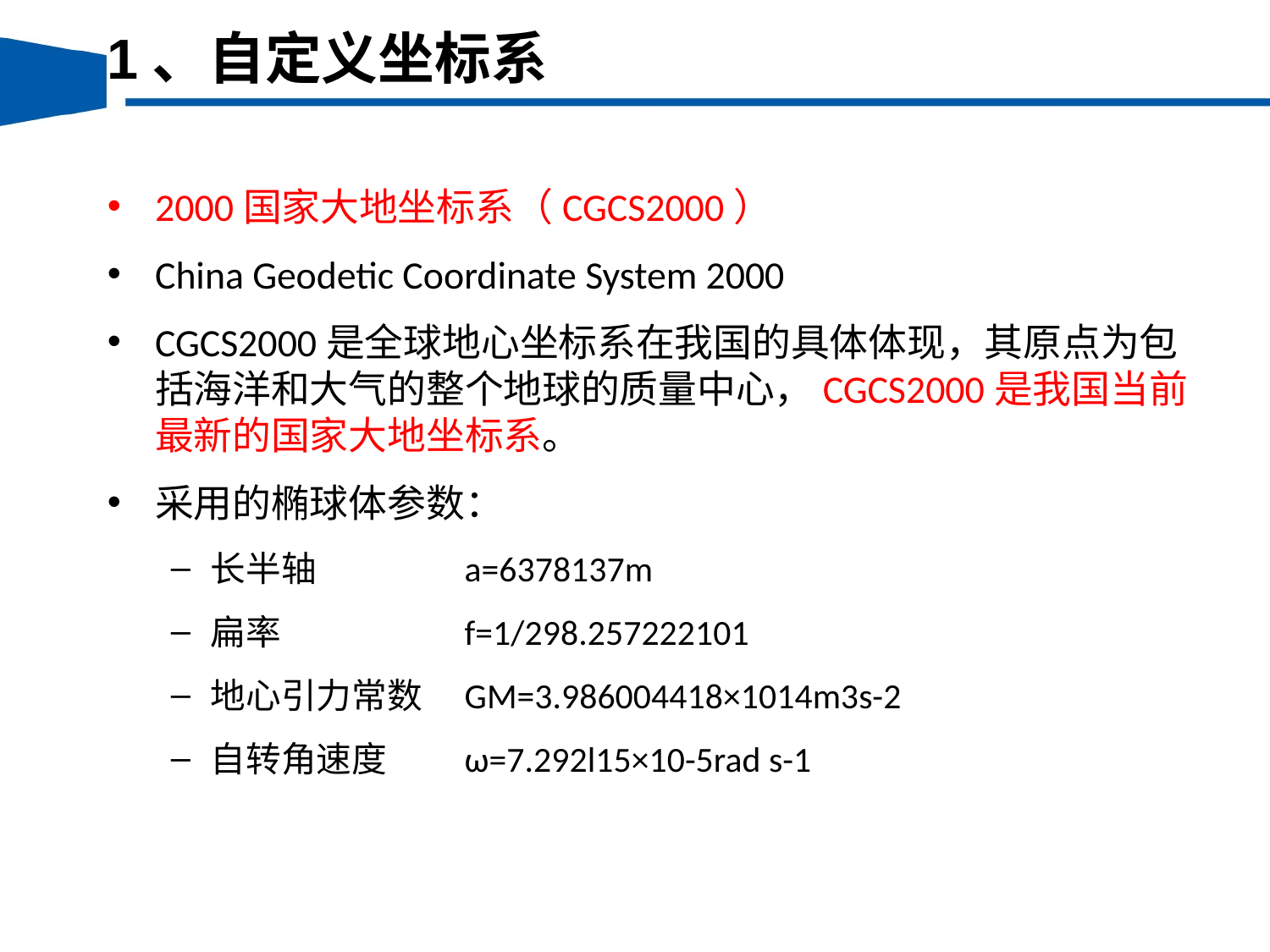

1、自定义坐标系
2000国家大地坐标系（CGCS2000）
China Geodetic Coordinate System 2000
CGCS2000是全球地心坐标系在我国的具体体现，其原点为包括海洋和大气的整个地球的质量中心，CGCS2000是我国当前最新的国家大地坐标系。
采用的椭球体参数：
长半轴		a=6378137m
扁率		f=1/298.257222101
地心引力常数	GM=3.986004418×1014m3s-2
自转角速度	ω=7.292l15×10-5rad s-1